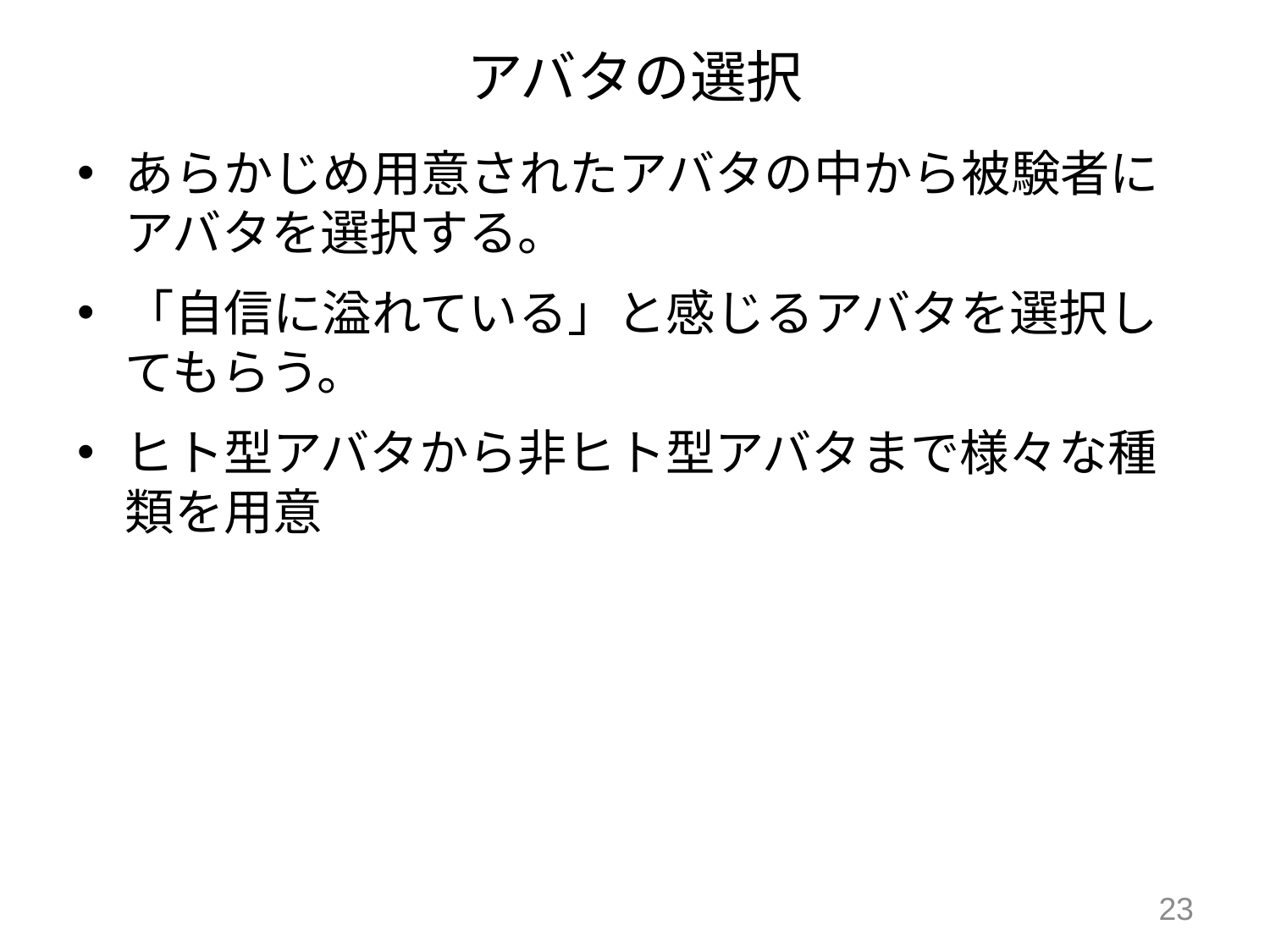

# アバタの選択
あらかじめ用意されたアバタの中から被験者にアバタを選択する。
「自信に溢れている」と感じるアバタを選択してもらう。
ヒト型アバタから非ヒト型アバタまで様々な種類を用意

23